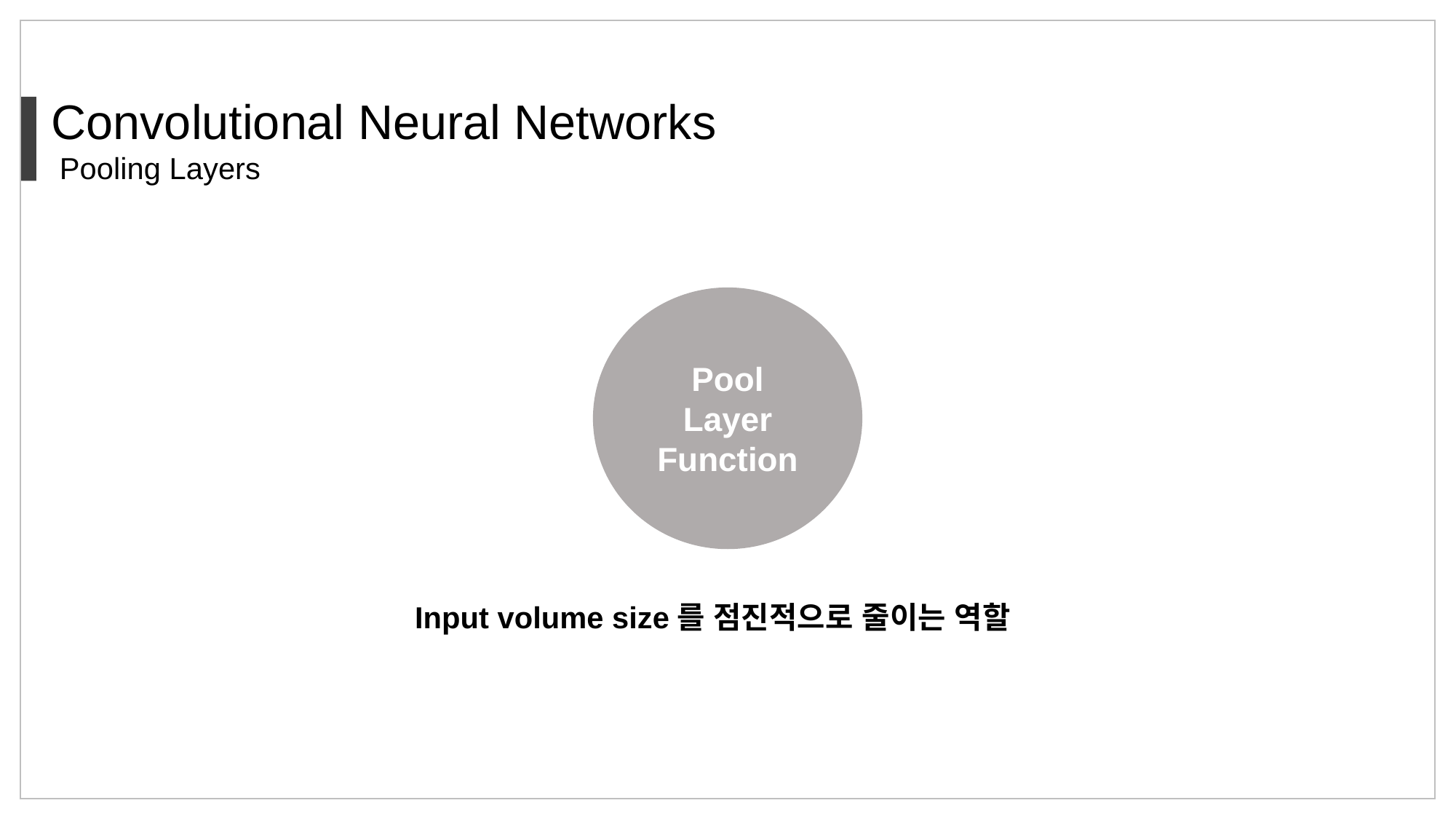

Convolutional Neural Networks
 Pooling Layers

Pool Layer
Function
Input volume size를 점진적으로 줄이는 역할